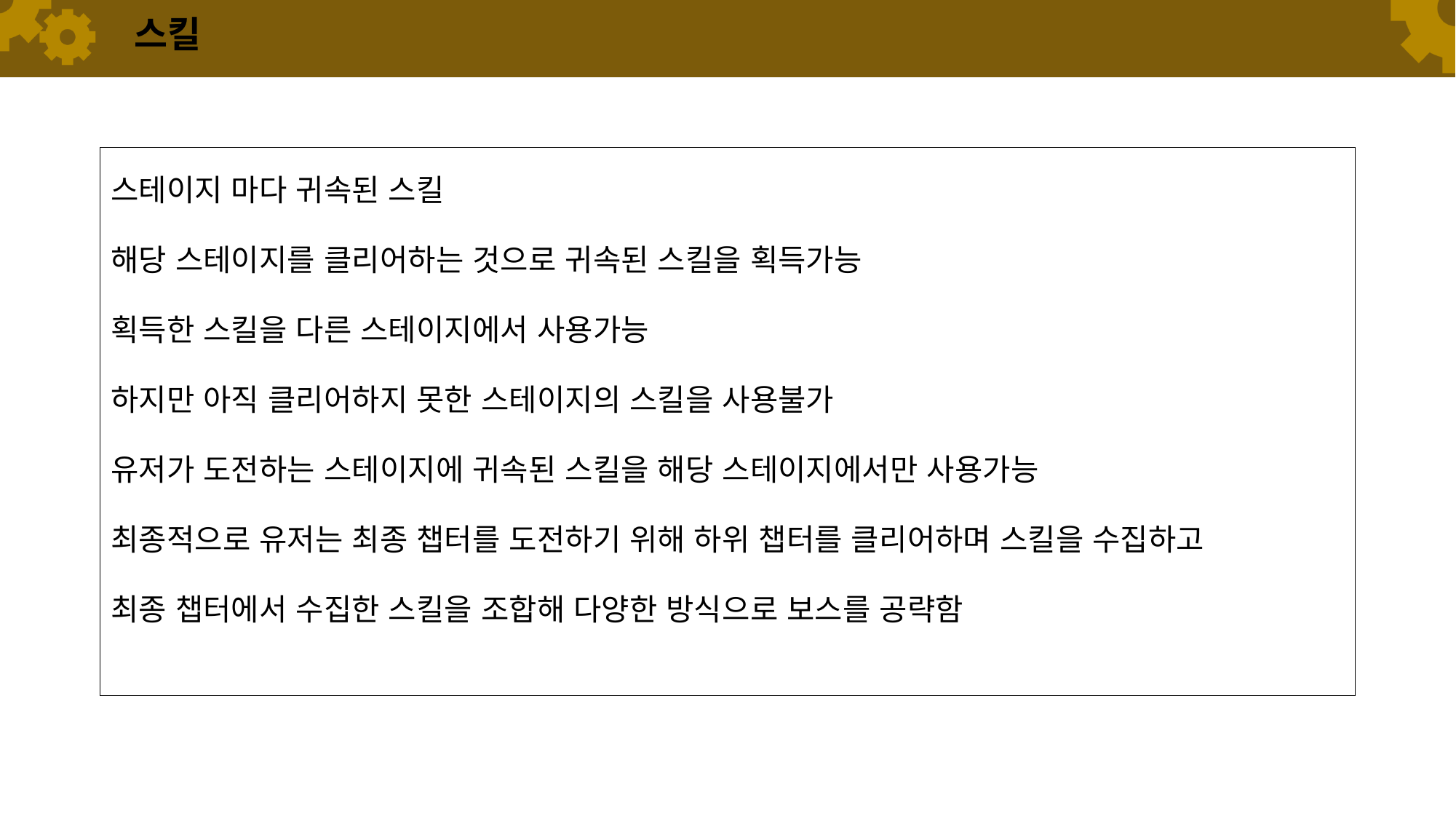

# 스킬
스테이지 마다 귀속된 스킬
해당 스테이지를 클리어하는 것으로 귀속된 스킬을 획득가능
획득한 스킬을 다른 스테이지에서 사용가능
하지만 아직 클리어하지 못한 스테이지의 스킬을 사용불가
유저가 도전하는 스테이지에 귀속된 스킬을 해당 스테이지에서만 사용가능
최종적으로 유저는 최종 챕터를 도전하기 위해 하위 챕터를 클리어하며 스킬을 수집하고
최종 챕터에서 수집한 스킬을 조합해 다양한 방식으로 보스를 공략함